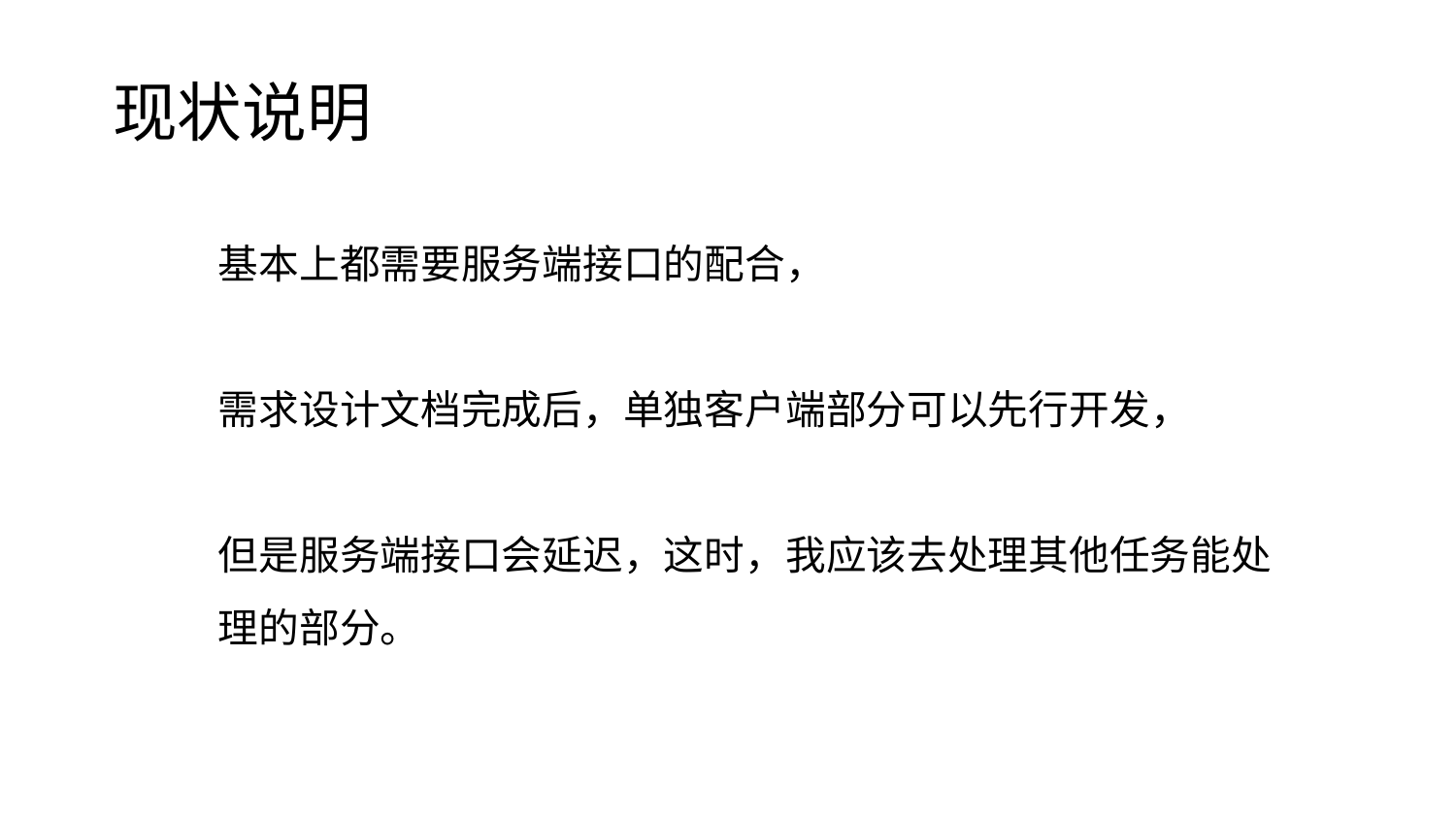

现状说明
基本上都需要服务端接口的配合，

需求设计文档完成后，单独客户端部分可以先行开发，

但是服务端接口会延迟，这时，我应该去处理其他任务能处理的部分。